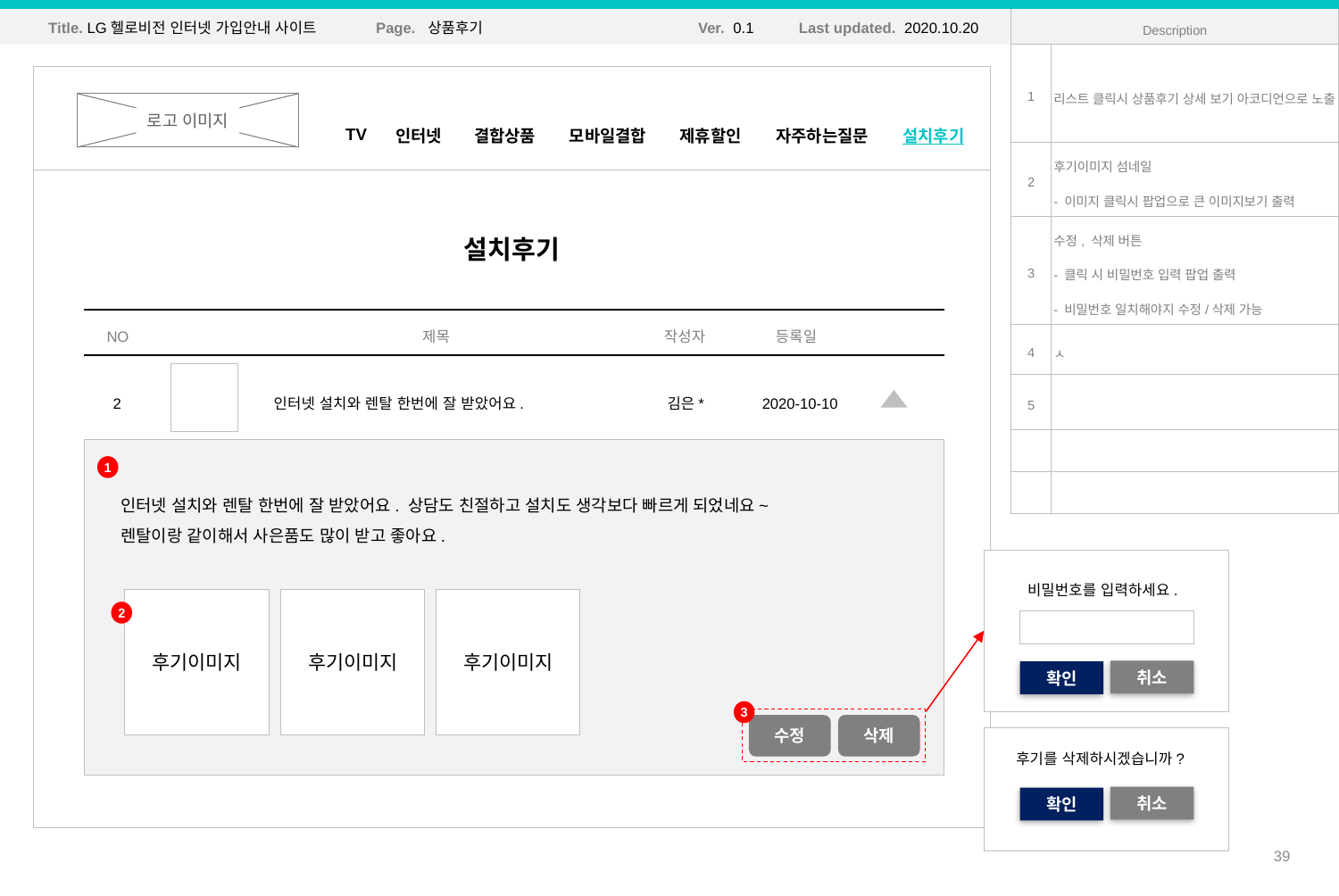

Title. LG헬로비전 인터넷 가입안내 사이트
Page.  상품후기
Ver.  0.1
Last updated.  2020.10.20

| Description |  |
| --- | --- |
| 1 | 리스트 클릭시 상품후기 상세 보기 아코디언으로 노출 |
| 2 | 후기이미지 섬네일 - 이미지 클릭시 팝업으로 큰 이미지보기 출력 |
| 3 | 수정, 삭제 버튼 - 클릭 시 비밀번호 입력 팝업 출력 - 비밀번호 일치해야지 수정/삭제 가능 |
| 4 | ㅅ |
| 5 |  |
|  |  |
|  |  |

로고 이미지
TV
인터넷
결합상품
모바일결합
제휴할인
자주하는질문
설치후기

설치후기
NO
제목
작성자
등록일

인터넷 설치와 렌탈 한번에 잘 받았어요.
김은*
2020-10-10
2

1
인터넷 설치와 렌탈 한번에 잘 받았어요. 상담도 친절하고 설치도 생각보다 빠르게 되었네요~
렌탈이랑 같이해서 사은품도 많이 받고 좋아요.
ㅍ
비밀번호를 입력하세요.

취소
확인
후기이미지
후기이미지
후기이미지
2
3

수정
삭제
ㅍ
후기를 삭제하시겠습니까?
취소
확인
39